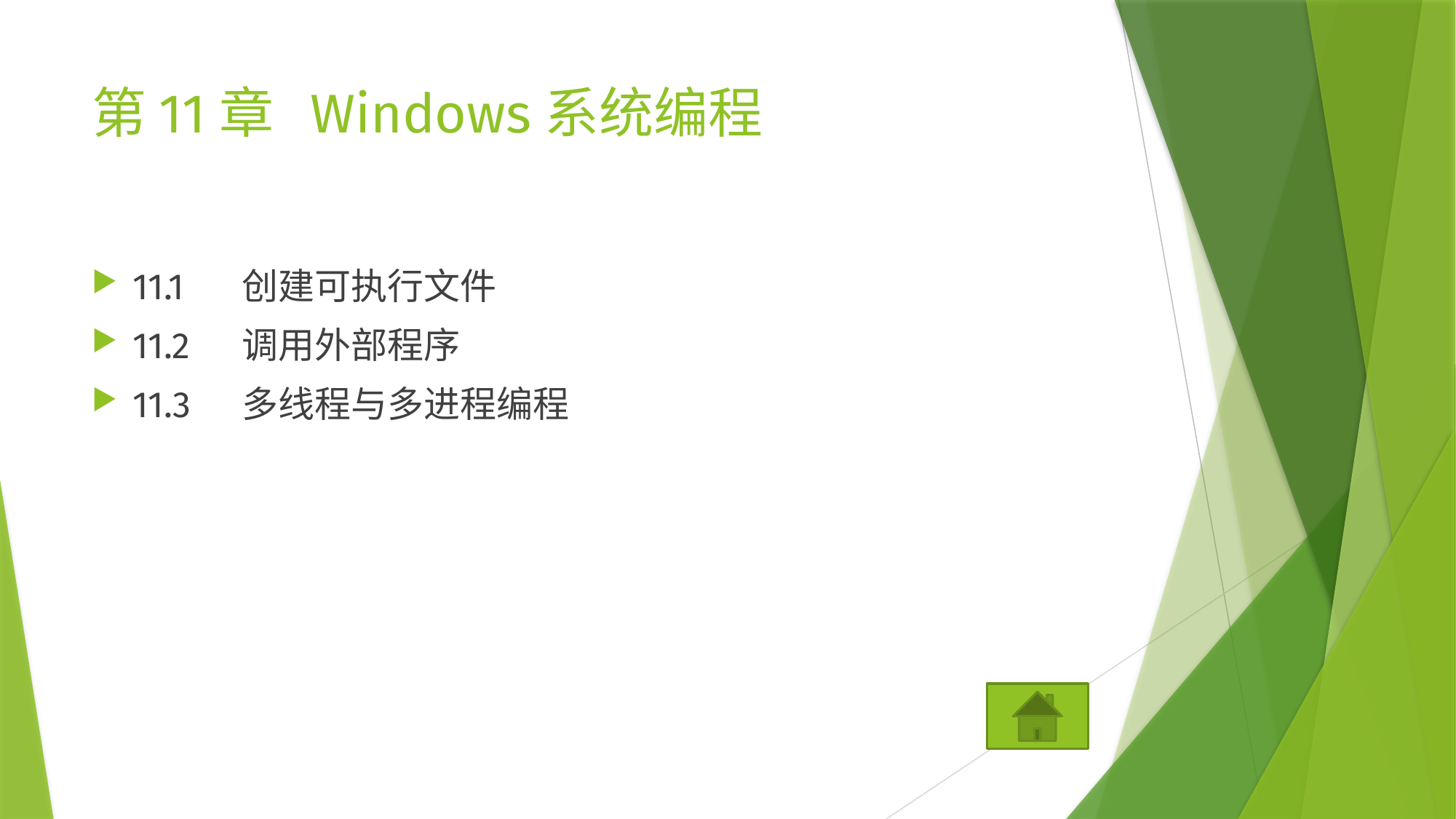

# 第11章	Windows系统编程
11.1	创建可执行文件
11.2	调用外部程序
11.3	多线程与多进程编程